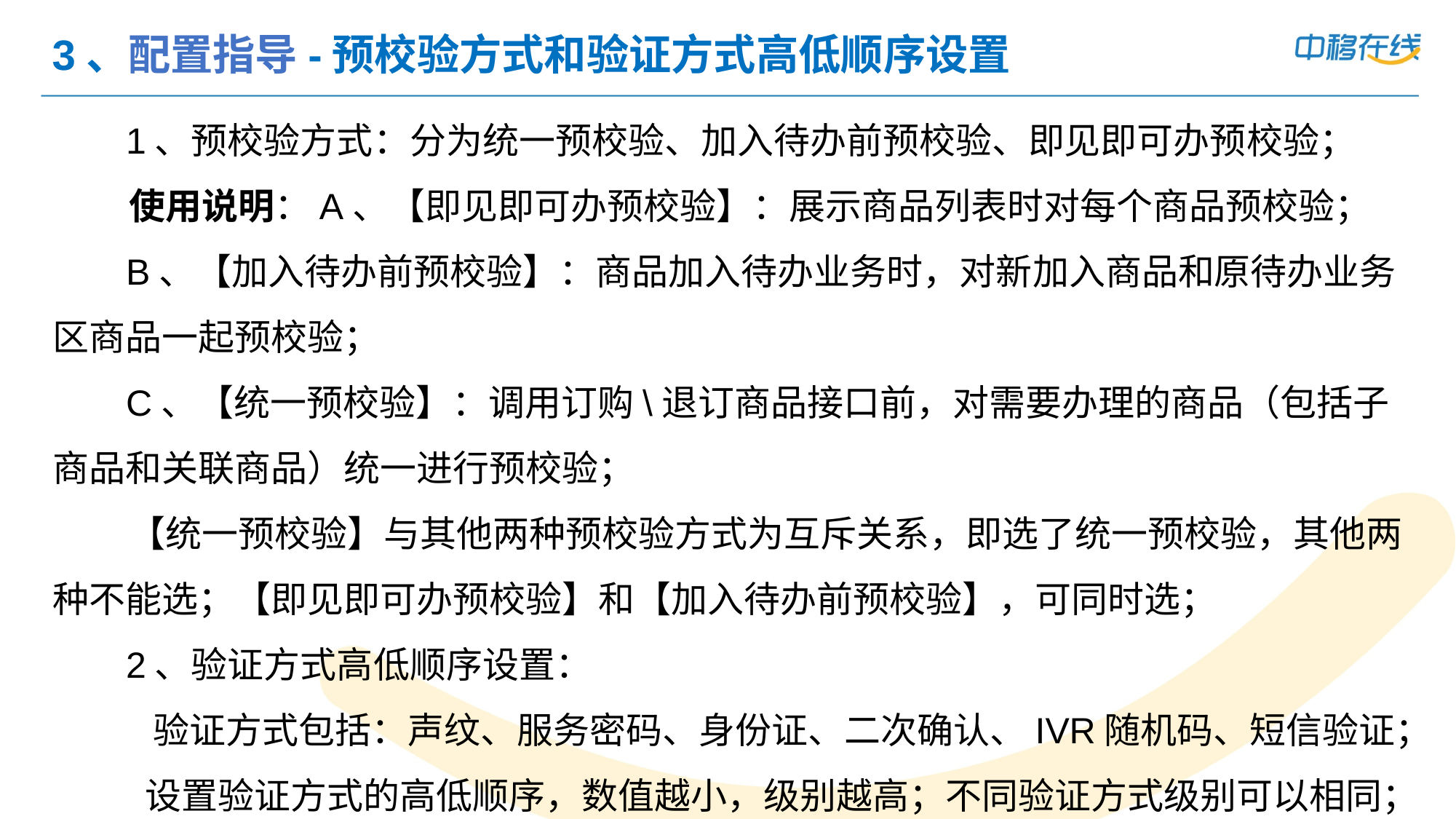

# 3、配置指导-预校验方式和验证方式高低顺序设置
   1、预校验方式：分为统一预校验、加入待办前预校验、即见即可办预校验；
   使用说明：A、【即见即可办预校验】：展示商品列表时对每个商品预校验；
   B、【加入待办前预校验】：商品加入待办业务时，对新加入商品和原待办业务区商品一起预校验；
   C、【统一预校验】：调用订购\退订商品接口前，对需要办理的商品（包括子商品和关联商品）统一进行预校验；
   【统一预校验】与其他两种预校验方式为互斥关系，即选了统一预校验，其他两种不能选；【即见即可办预校验】和【加入待办前预校验】，可同时选；
   2、验证方式高低顺序设置：
      验证方式包括：声纹、服务密码、身份证、二次确认、IVR随机码、短信验证；
     设置验证方式的高低顺序，数值越小，级别越高；不同验证方式级别可以相同；